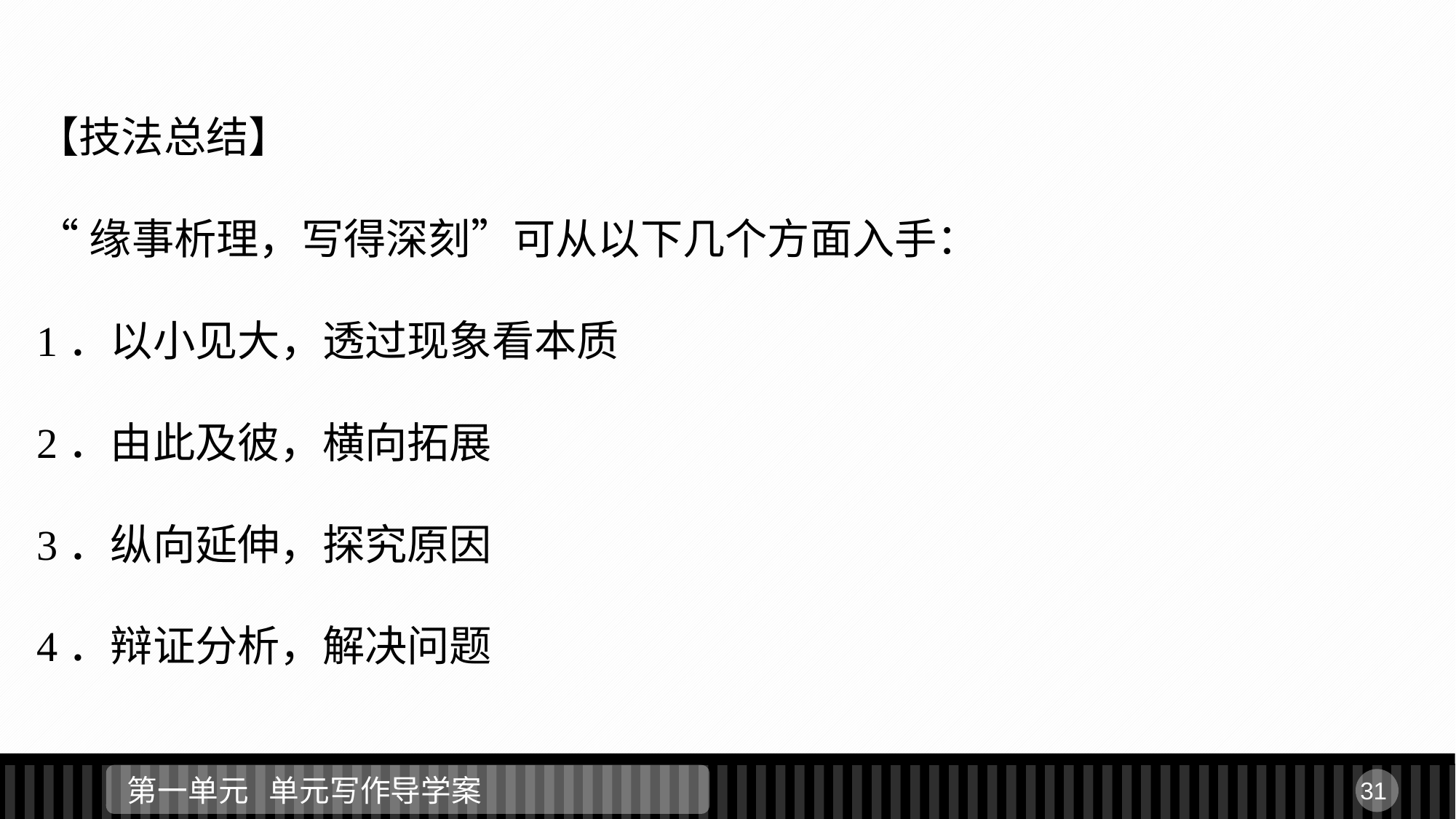

【技法总结】
“缘事析理，写得深刻”可从以下几个方面入手：
1．以小见大，透过现象看本质
2．由此及彼，横向拓展
3．纵向延伸，探究原因
4．辩证分析，解决问题